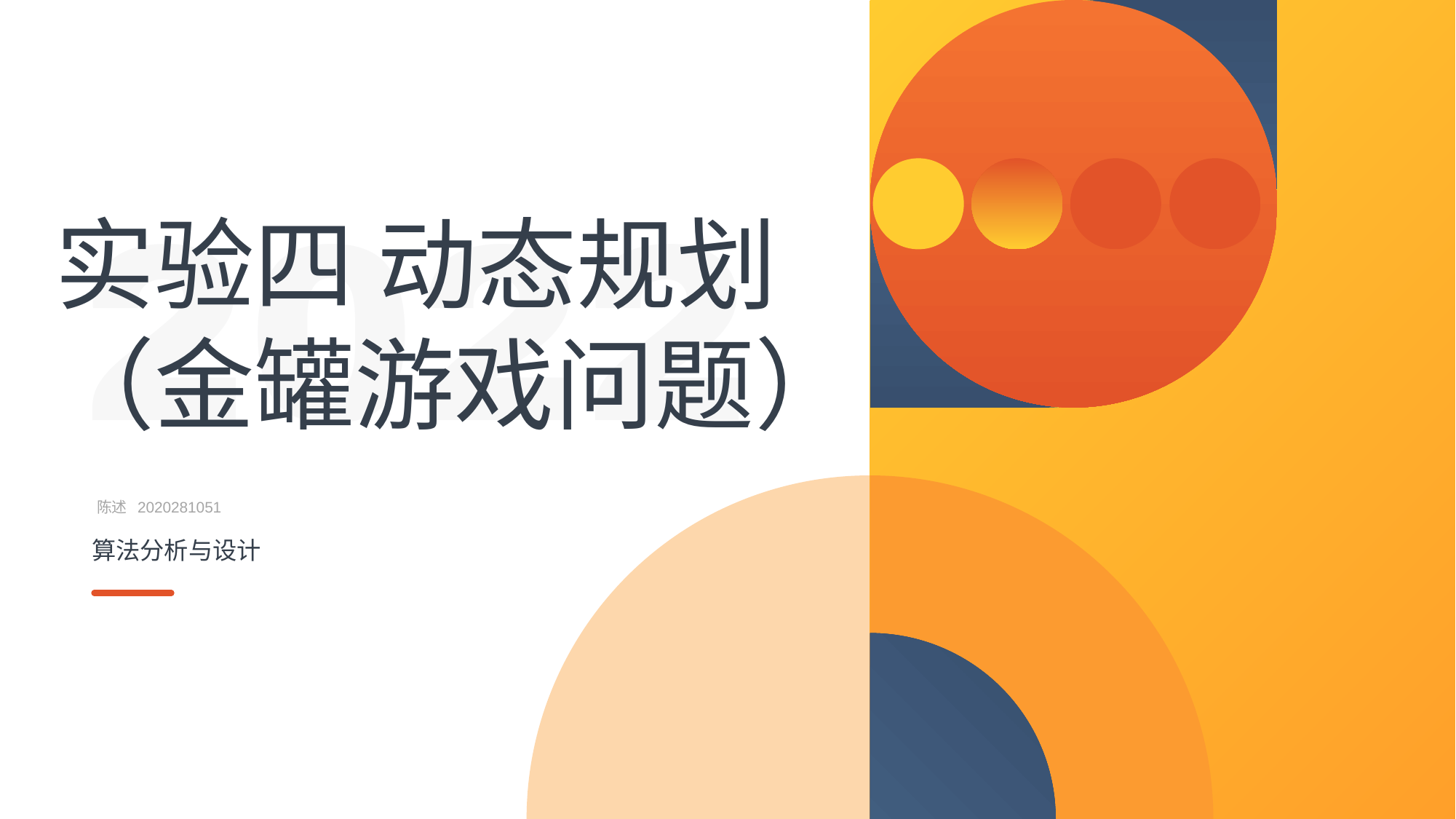

2022
实验四 动态规划
（金罐游戏问题）

陈述  2020281051
算法分析与设计